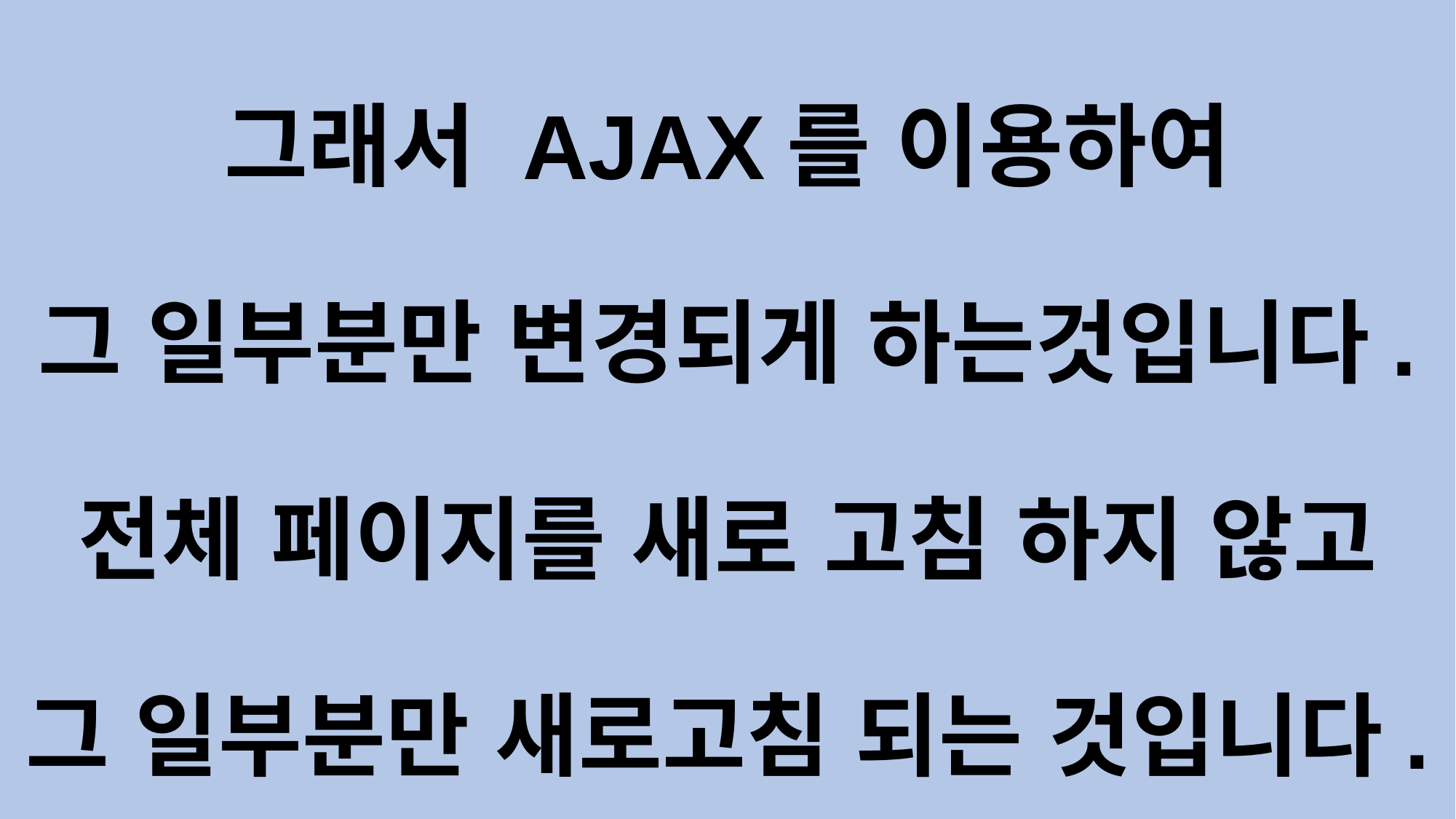

# 그래서 AJAX를 이용하여 그 일부분만 변경되게 하는것입니다. 전체 페이지를 새로 고침 하지 않고 그 일부분만 새로고침 되는 것입니다.